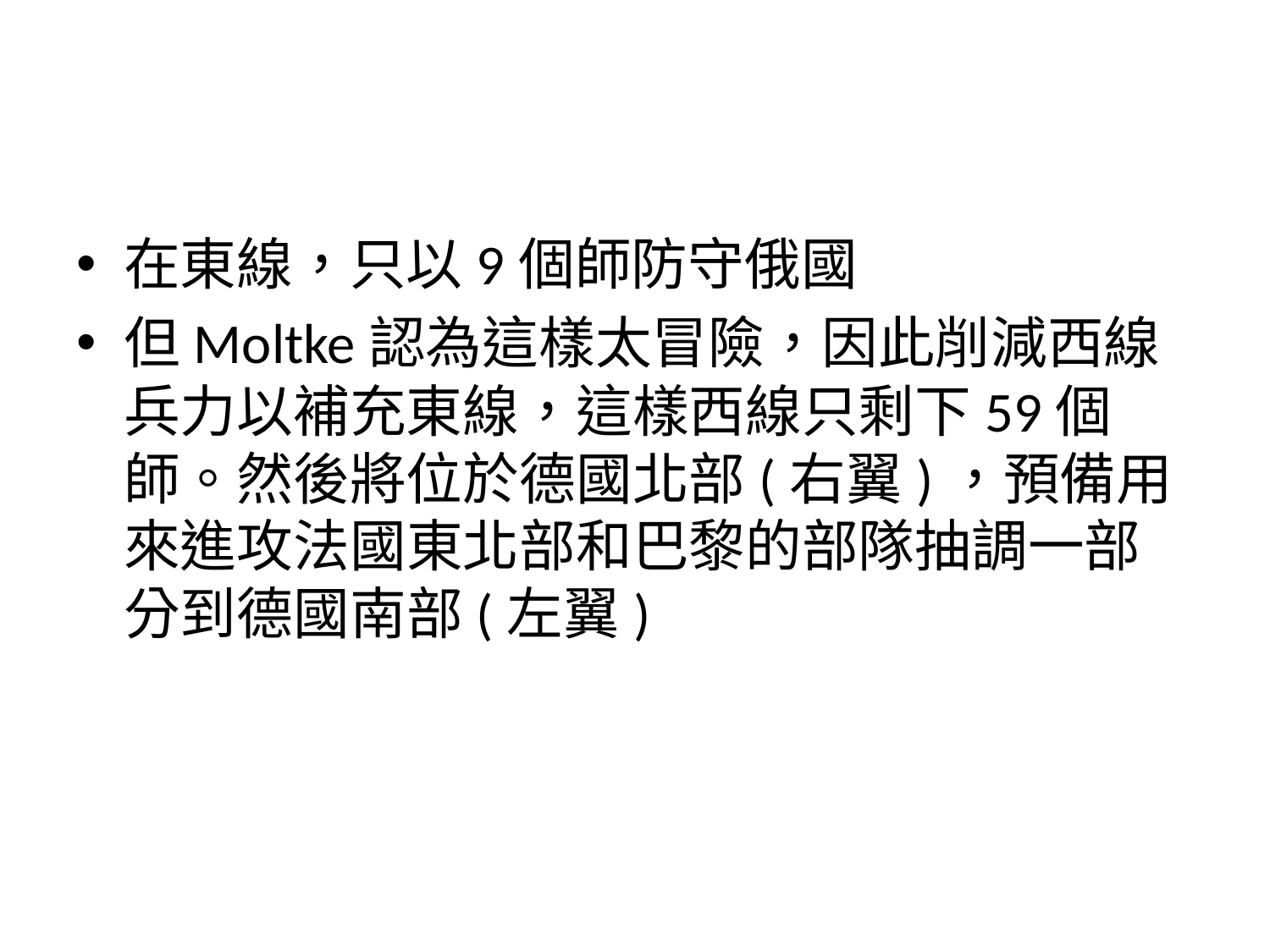

#
在東線，只以9個師防守俄國
但Moltke認為這樣太冒險，因此削減西線兵力以補充東線，這樣西線只剩下59個師。然後將位於德國北部(右翼)，預備用來進攻法國東北部和巴黎的部隊抽調一部分到德國南部(左翼)